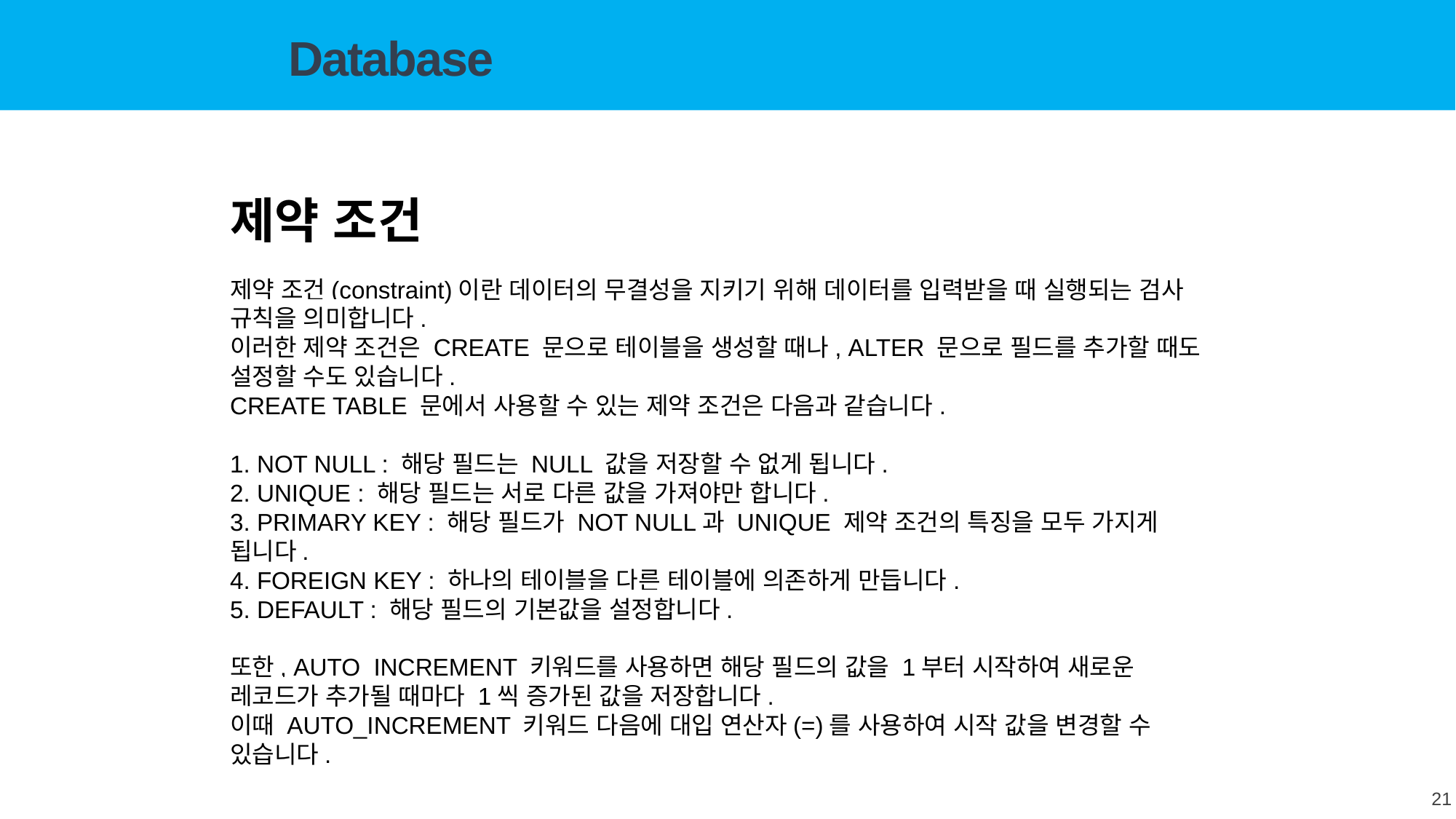

Database
제약 조건
제약 조건(constraint)이란 데이터의 무결성을 지키기 위해 데이터를 입력받을 때 실행되는 검사 규칙을 의미합니다.
이러한 제약 조건은 CREATE 문으로 테이블을 생성할 때나, ALTER 문으로 필드를 추가할 때도 설정할 수도 있습니다.
CREATE TABLE 문에서 사용할 수 있는 제약 조건은 다음과 같습니다.

1. NOT NULL : 해당 필드는 NULL 값을 저장할 수 없게 됩니다.
2. UNIQUE : 해당 필드는 서로 다른 값을 가져야만 합니다.
3. PRIMARY KEY : 해당 필드가 NOT NULL과 UNIQUE 제약 조건의 특징을 모두 가지게 됩니다.
4. FOREIGN KEY : 하나의 테이블을 다른 테이블에 의존하게 만듭니다.
5. DEFAULT : 해당 필드의 기본값을 설정합니다.

또한, AUTO_INCREMENT 키워드를 사용하면 해당 필드의 값을 1부터 시작하여 새로운 레코드가 추가될 때마다 1씩 증가된 값을 저장합니다.
이때 AUTO_INCREMENT 키워드 다음에 대입 연산자(=)를 사용하여 시작 값을 변경할 수 있습니다.